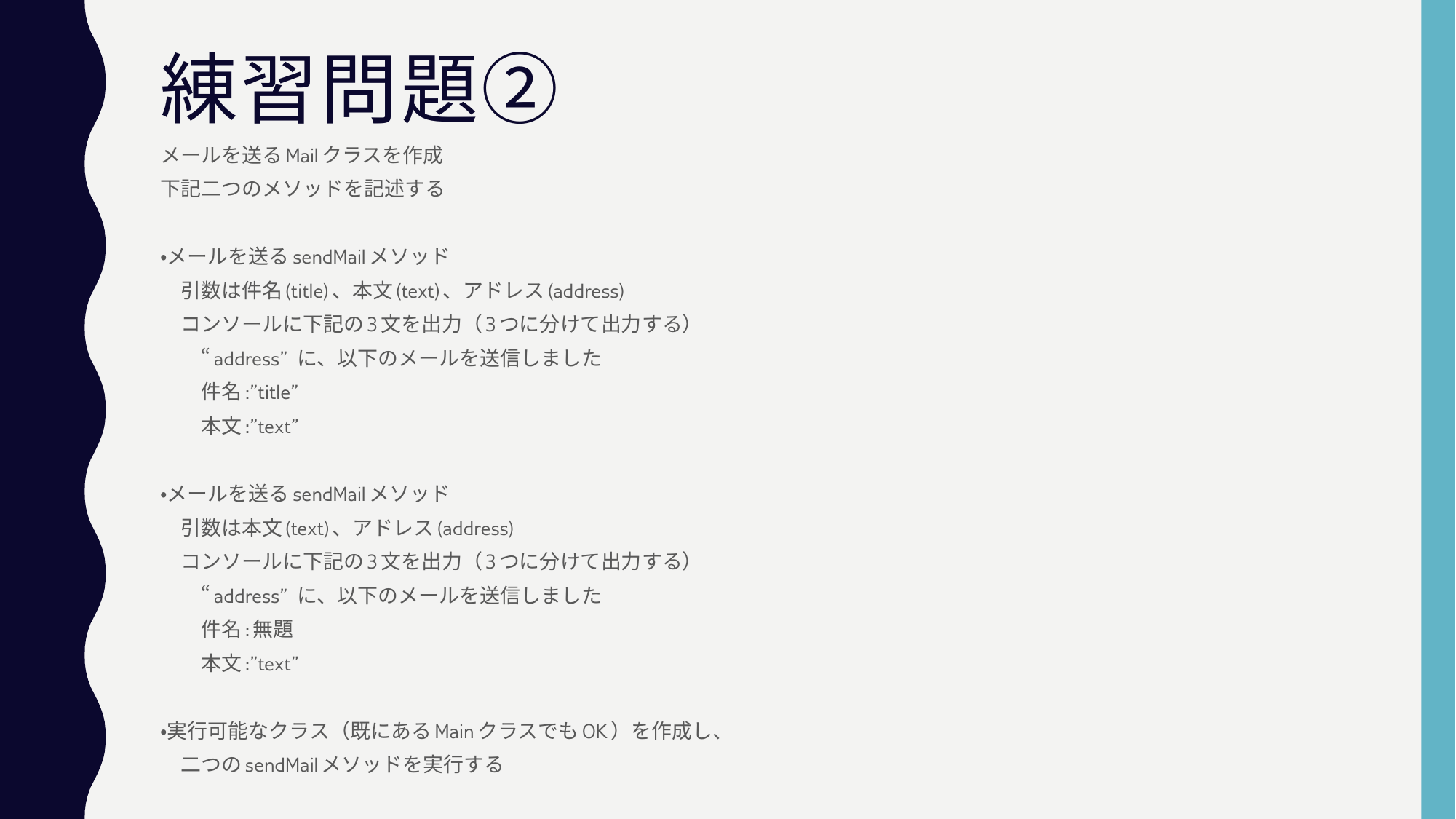

# 練習問題②
メールを送るMailクラスを作成
下記二つのメソッドを記述する

・メールを送るsendMailメソッド
　引数は件名(title)、本文(text)、アドレス(address)
　コンソールに下記の3文を出力（3つに分けて出力する）
　　“address” に、以下のメールを送信しました
　　件名:”title”
　　本文:”text”

・メールを送るsendMailメソッド
　引数は本文(text)、アドレス(address)
　コンソールに下記の3文を出力（3つに分けて出力する）
　　“address” に、以下のメールを送信しました
　　件名:無題
　　本文:”text”

・実行可能なクラス（既にあるMainクラスでもOK）を作成し、
　二つのsendMailメソッドを実行する